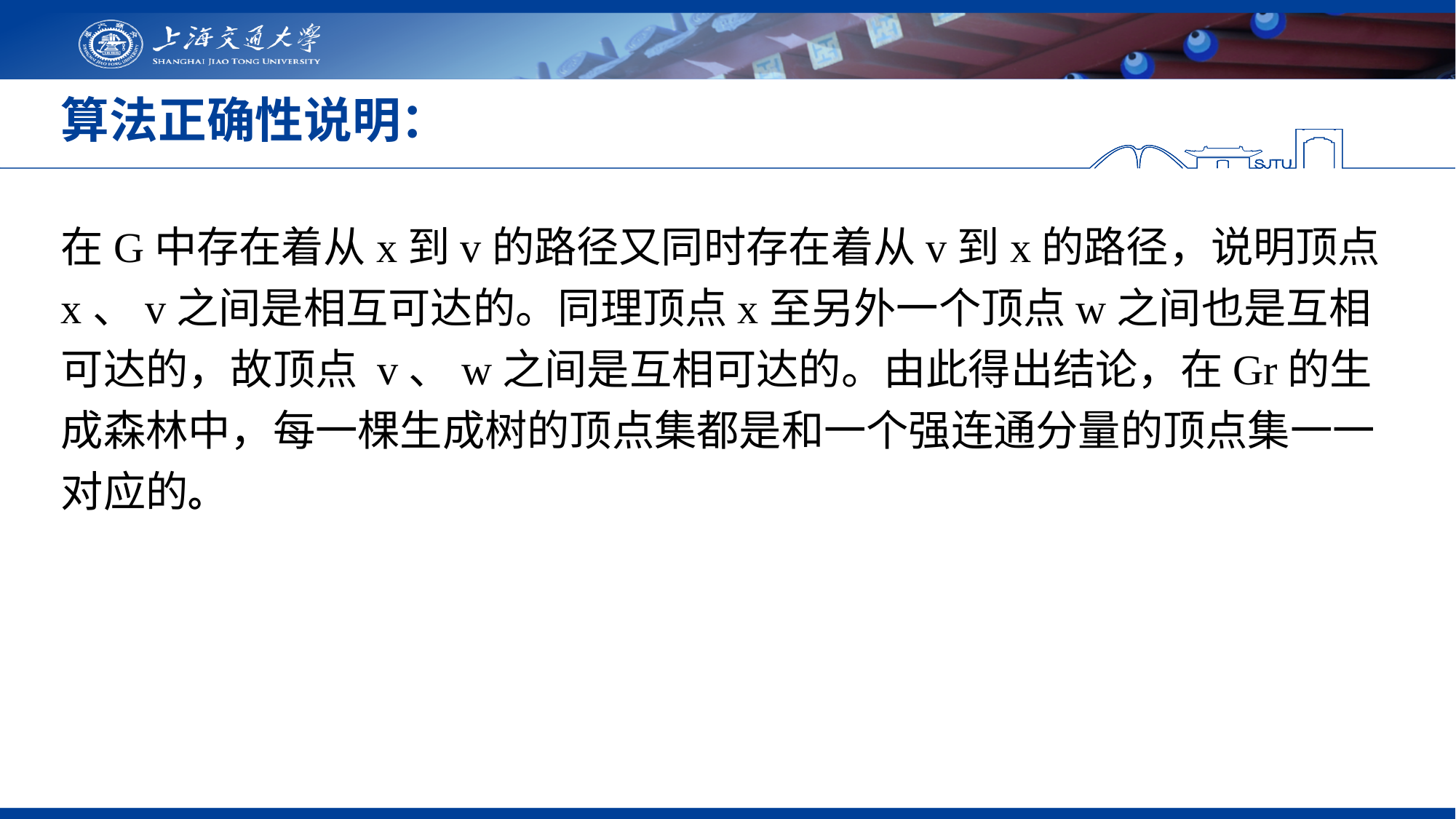

# 算法正确性说明：
在G中存在着从x到v的路径又同时存在着从v到x的路径，说明顶点x、v之间是相互可达的。同理顶点x至另外一个顶点w之间也是互相可达的，故顶点 v、w之间是互相可达的。由此得出结论，在Gr的生成森林中，每一棵生成树的顶点集都是和一个强连通分量的顶点集一一对应的。